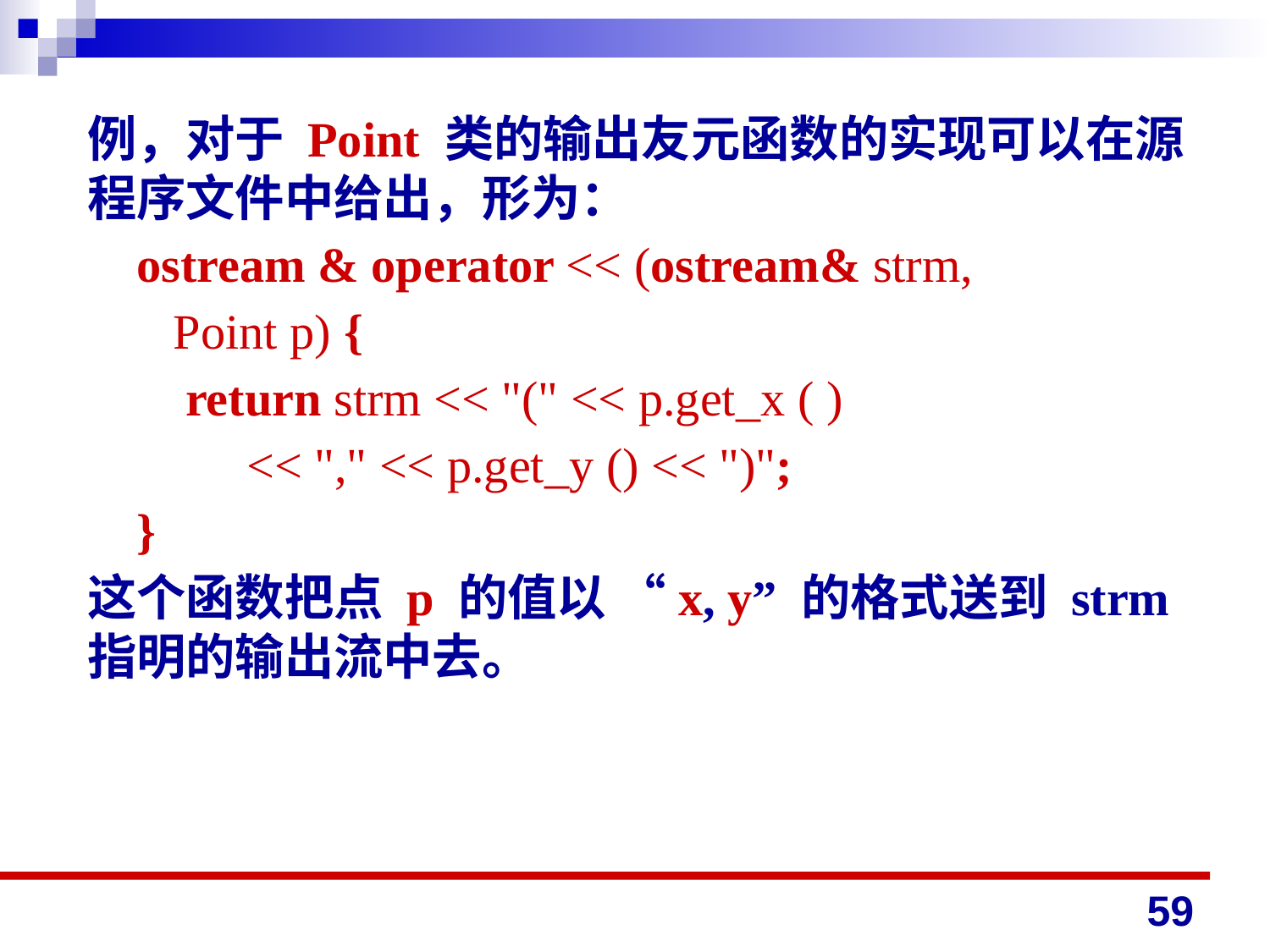

#
例，对于 Point 类的输出友元函数的实现可以在源程序文件中给出，形为：
    ostream & operator << (ostream& strm,
       Point p) {
        return strm << "(" << p.get_x ( )
             << "," << p.get_y () << ")";
    }
这个函数把点 p 的值以 “x, y” 的格式送到 strm 指明的输出流中去。
59